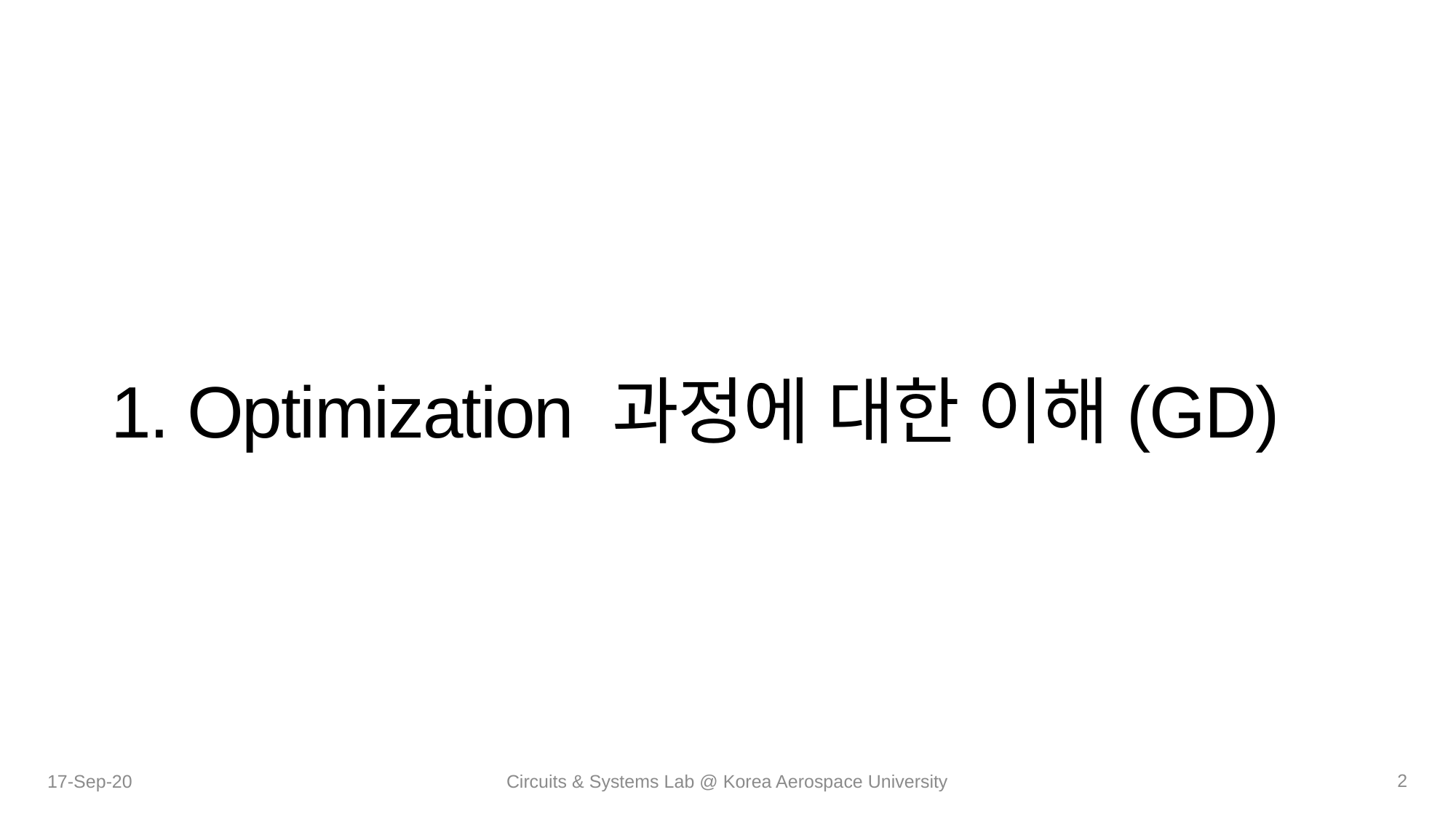

# 1. Optimization 과정에 대한 이해(GD)
2
17-Sep-20
Circuits & Systems Lab @ Korea Aerospace University